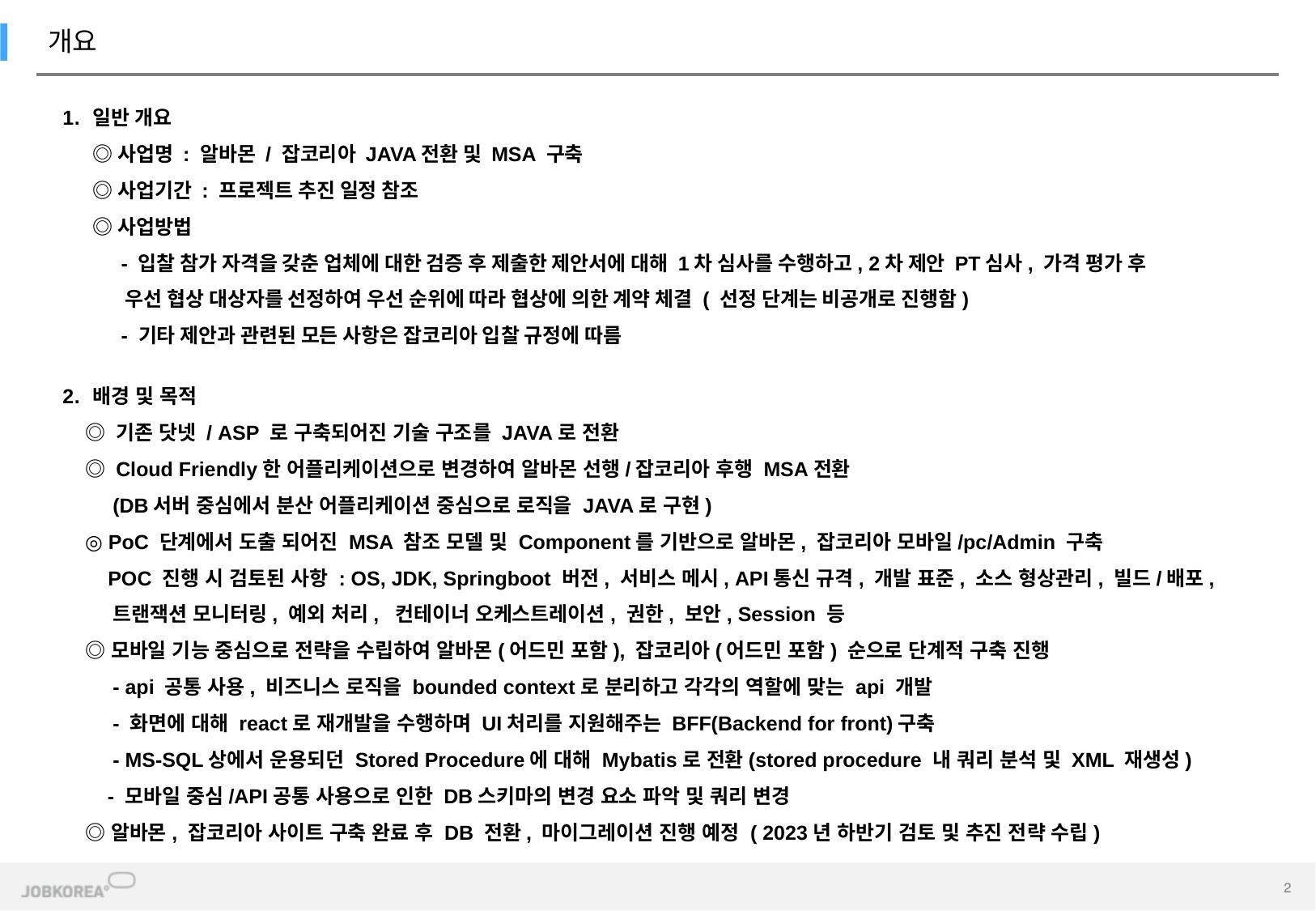

개요
일반 개요
◎ 사업명 : 알바몬 / 잡코리아 JAVA전환 및 MSA 구축
◎ 사업기간 : 프로젝트 추진 일정 참조
◎ 사업방법
     - 입찰 참가 자격을 갖춘 업체에 대한 검증 후 제출한 제안서에 대해 1차 심사를 수행하고, 2차 제안 PT심사, 가격 평가 후
       우선 협상 대상자를 선정하여 우선 순위에 따라 협상에 의한 계약 체결 ( 선정 단계는 비공개로 진행함)
     - 기타 제안과 관련된 모든 사항은 잡코리아 입찰 규정에 따름
배경 및 목적
    ◎ 기존 닷넷 / ASP 로 구축되어진 기술 구조를 JAVA로 전환
    ◎ Cloud Friendly한 어플리케이션으로 변경하여 알바몬 선행/잡코리아 후행 MSA전환
        (DB서버 중심에서 분산 어플리케이션 중심으로 로직을 JAVA로 구현)
    ◎ PoC 단계에서 도출 되어진 MSA 참조 모델 및 Component를 기반으로 알바몬, 잡코리아 모바일/pc/Admin 구축
        POC 진행 시 검토된 사항 : OS, JDK, Springboot 버전, 서비스 메시, API통신 규격, 개발 표준, 소스 형상관리, 빌드/배포,
        트랜잭션 모니터링, 예외 처리,  컨테이너 오케스트레이션, 권한, 보안, Session 등
    ◎ 모바일 기능 중심으로 전략을 수립하여 알바몬(어드민 포함), 잡코리아(어드민 포함) 순으로 단계적 구축 진행
        - api 공통 사용, 비즈니스 로직을 bounded context로 분리하고 각각의 역할에 맞는 api 개발
        - 화면에 대해 react로 재개발을 수행하며 UI처리를 지원해주는 BFF(Backend for front)구축
        - MS-SQL상에서 운용되던 Stored Procedure에 대해 Mybatis로 전환(stored procedure 내 쿼리 분석 및 XML 재생성)
        - 모바일 중심/API공통 사용으로 인한 DB스키마의 변경 요소 파악 및 쿼리 변경
    ◎ 알바몬, 잡코리아 사이트 구축 완료 후 DB 전환, 마이그레이션 진행 예정 ( 2023년 하반기 검토 및 추진 전략 수립)

2